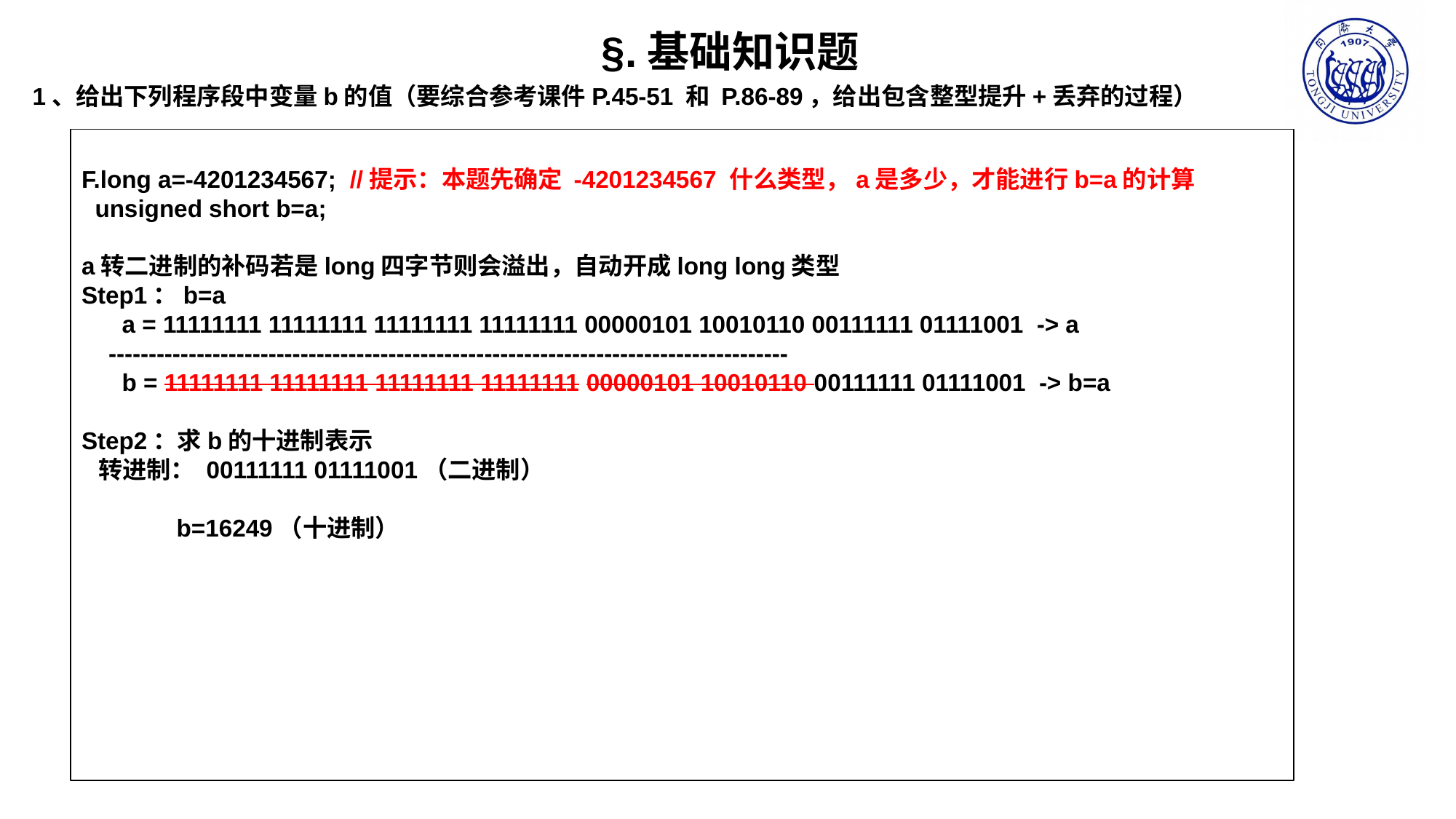

§.基础知识题
1、给出下列程序段中变量b的值（要综合参考课件P.45-51 和 P.86-89，给出包含整型提升+丢弃的过程）

F.long a=-4201234567;  //提示：本题先确定 -4201234567 什么类型，a是多少，才能进行b=a的计算
  unsigned short b=a;

a转二进制的补码若是long四字节则会溢出，自动开成long long类型
Step1：b=a
      a = 11111111 11111111 11111111 11111111 00000101 10010110 00111111 01111001  -> a
    -------------------------------------------------------------------------------------
      b = 11111111 11111111 11111111 11111111 00000101 10010110 00111111 01111001  -> b=a

Step2：求b的十进制表示
  转进制： 00111111 01111001（二进制）

      b=16249（十进制）